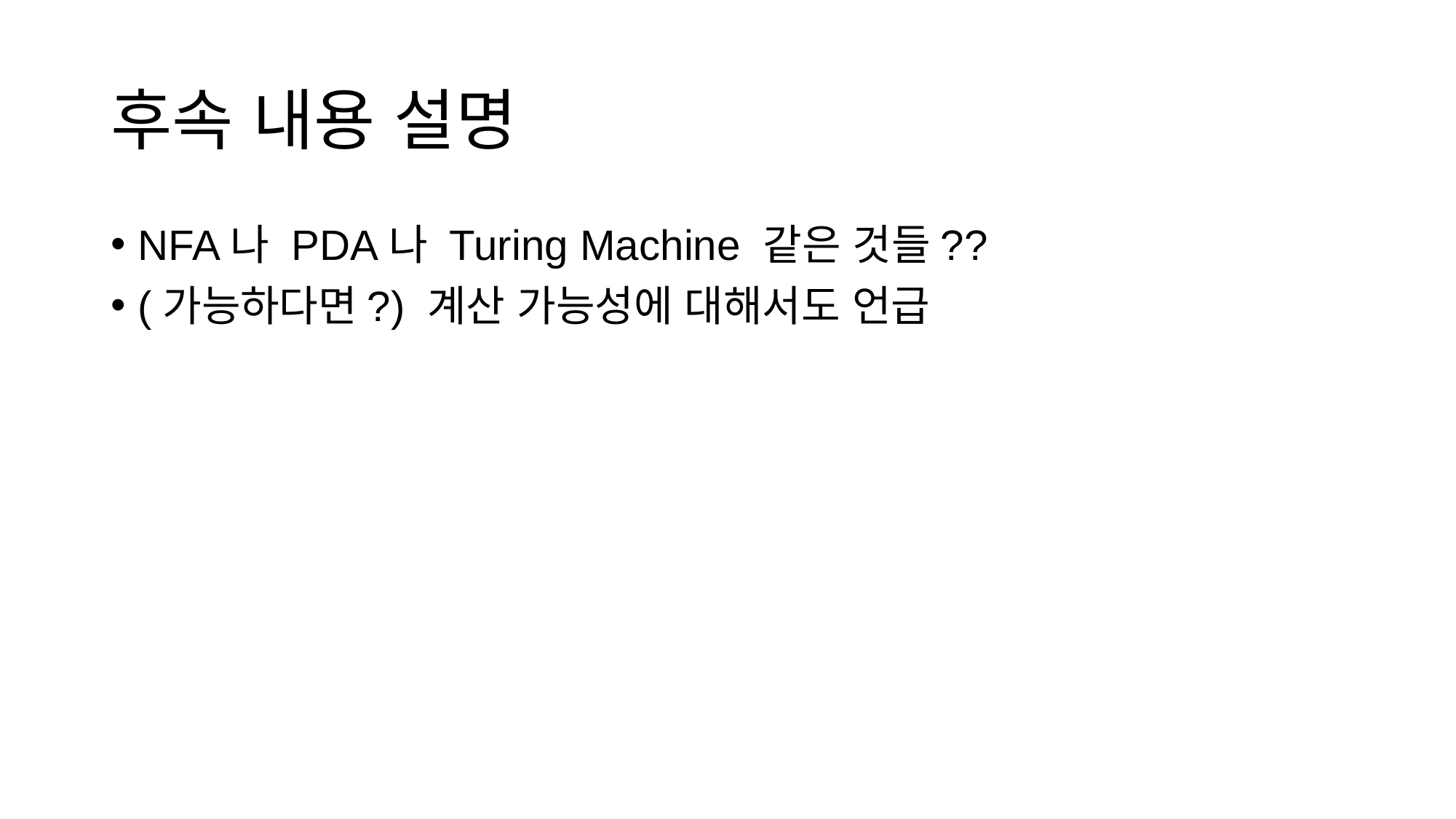

# 후속 내용 설명
NFA나 PDA나 Turing Machine 같은 것들??
(가능하다면?) 계산 가능성에 대해서도 언급